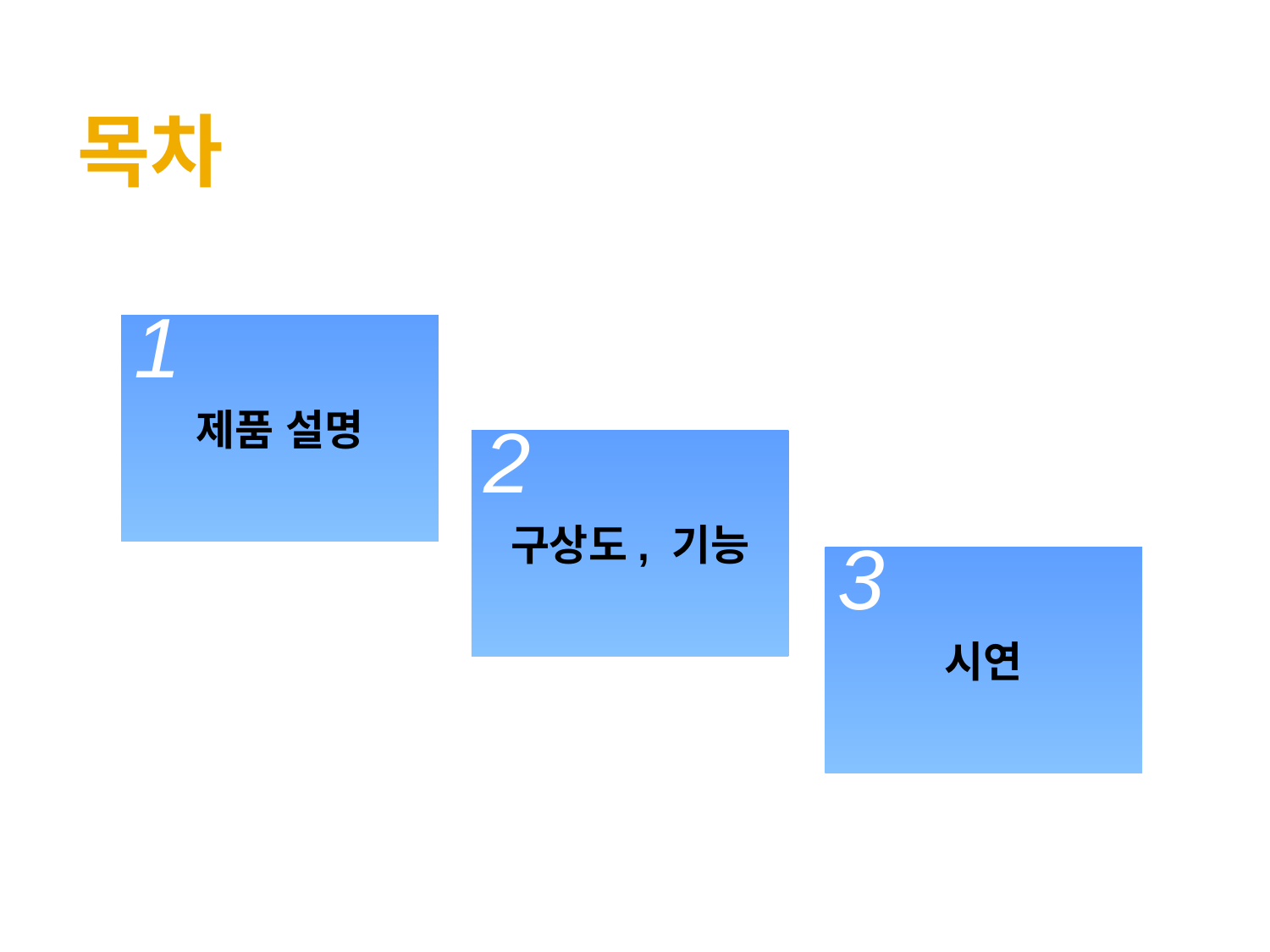

# 목차
1
제품 설명
2
1단계
구상도, 기능
1단계
3
시연
1단계